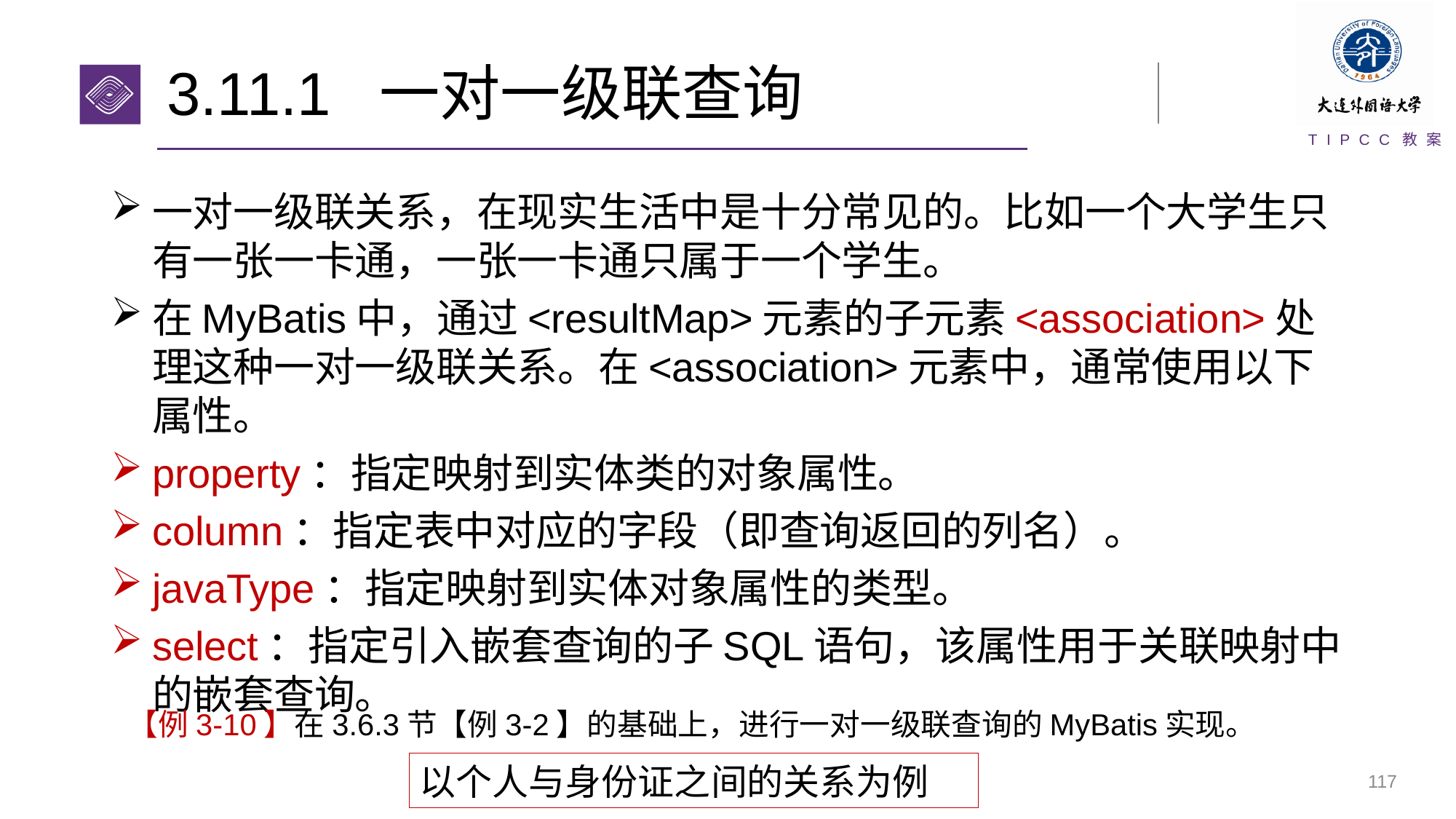

# 3.11.1  一对一级联查询
一对一级联关系，在现实生活中是十分常见的。比如一个大学生只有一张一卡通，一张一卡通只属于一个学生。
在MyBatis中，通过<resultMap>元素的子元素<association>处理这种一对一级联关系。在<association>元素中，通常使用以下属性。
property：指定映射到实体类的对象属性。
column：指定表中对应的字段（即查询返回的列名）。
javaType：指定映射到实体对象属性的类型。
select：指定引入嵌套查询的子SQL语句，该属性用于关联映射中的嵌套查询。

【例3-10】在3.6.3节【例3-2】的基础上，进行一对一级联查询的MyBatis实现。
以个人与身份证之间的关系为例
117